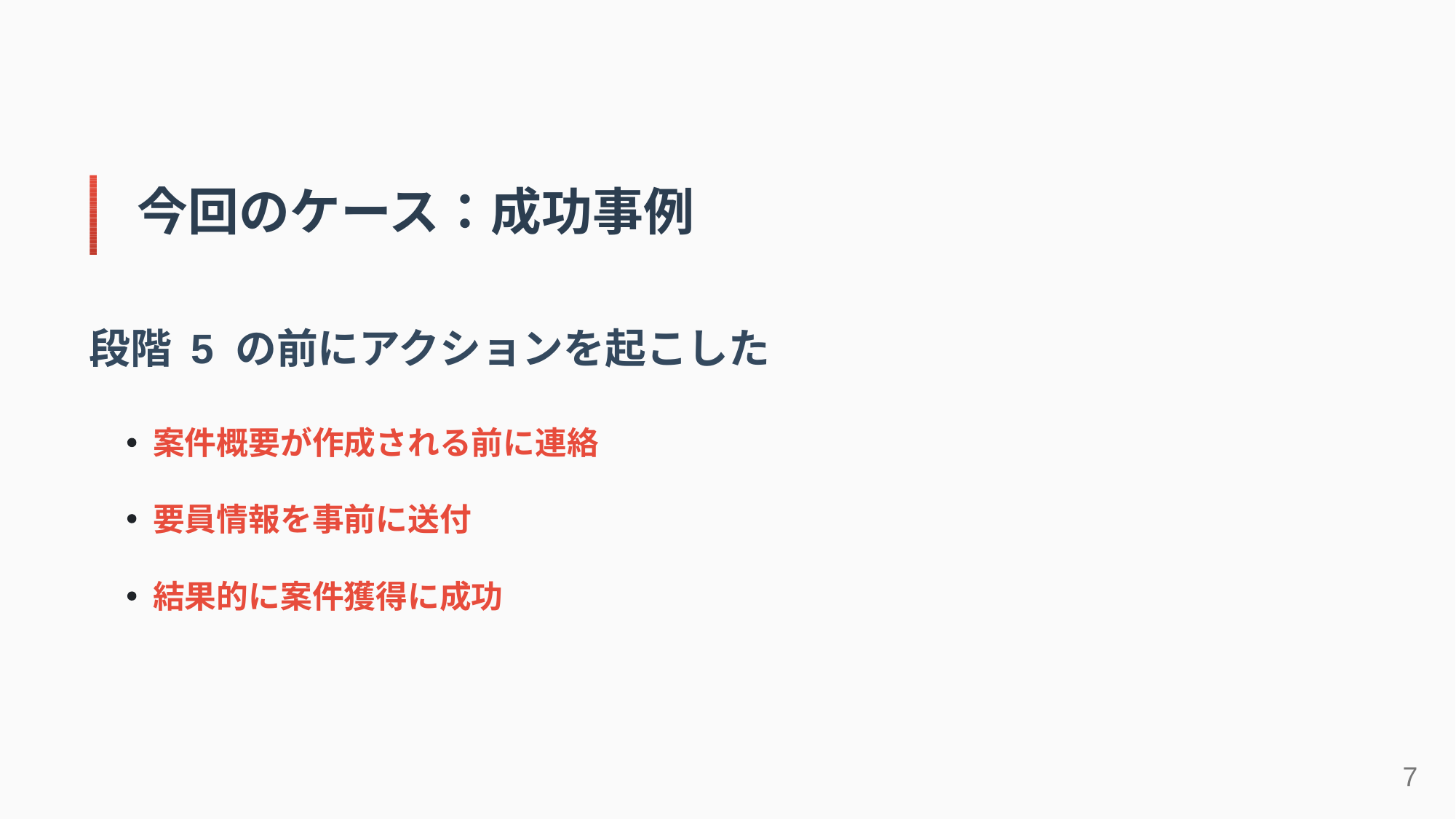

今回のケース：成功事例

段階 5 の前にアクションを起こした
案件概要が作成される前に連絡

要員情報を事前に送付

結果的に案件獲得に成功

7